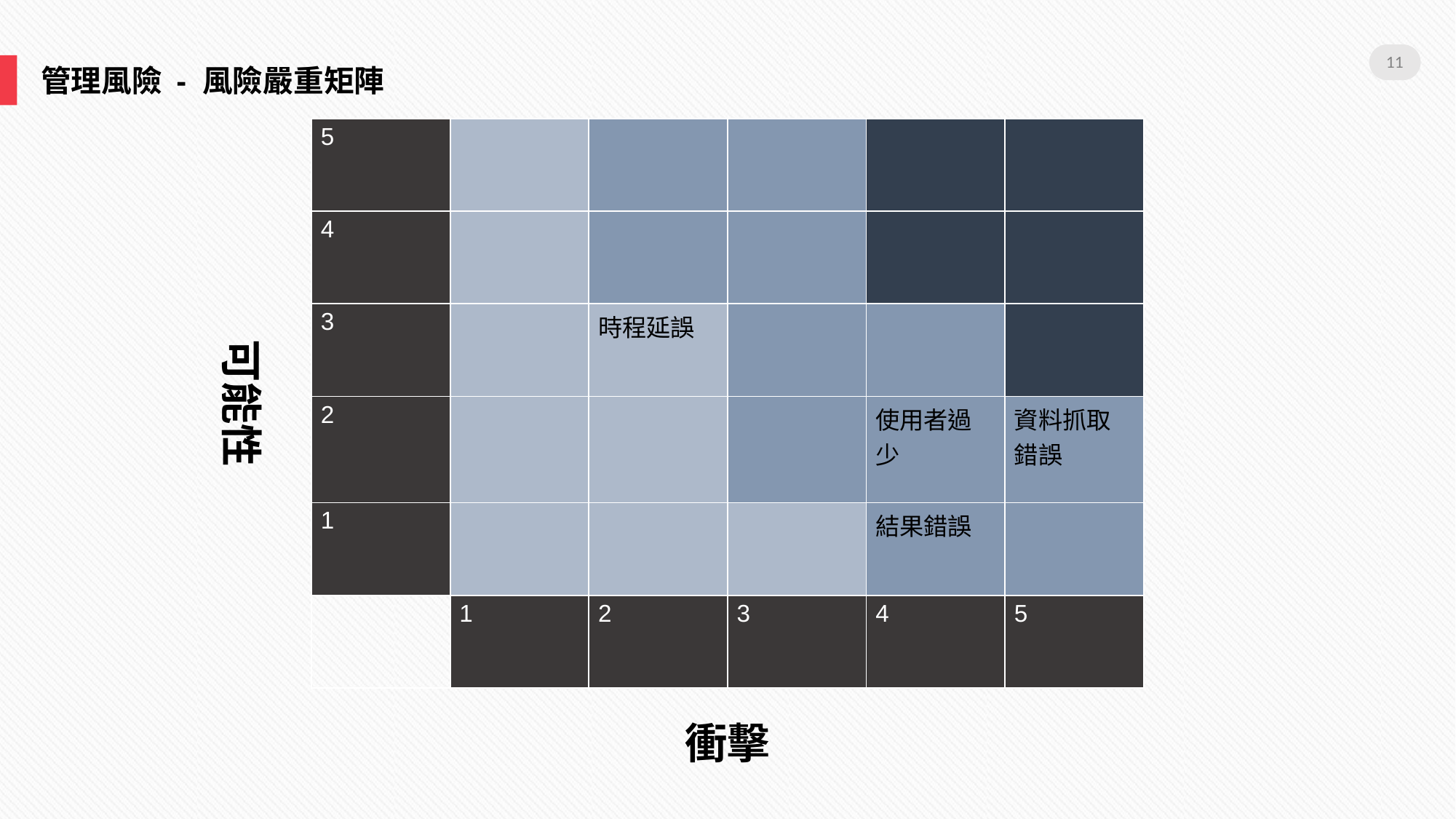

11
管理風險 - 風險嚴重矩陣
| 5 |  |  |  |  |  |
| --- | --- | --- | --- | --- | --- |
| 4 |  |  |  |  |  |
| 3 |  | 時程延誤 |  |  |  |
| 2 |  |  |  | 使用者過少 | 資料抓取錯誤 |
| 1 |  |  |  | 結果錯誤 |  |
|  | 1 | 2 | 3 | 4 | 5 |
可能性
衝擊